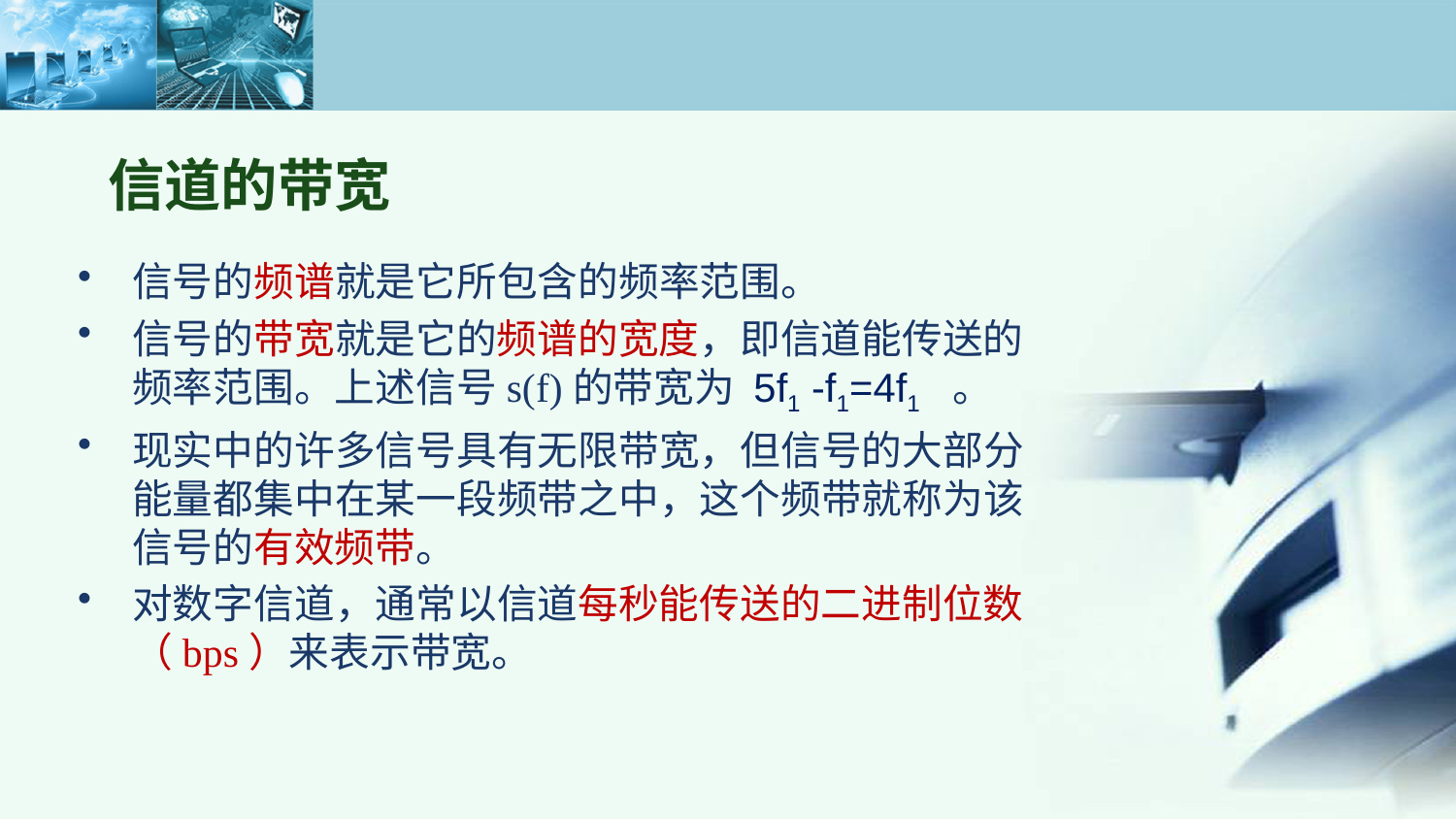

# 信道的带宽
信号的频谱就是它所包含的频率范围。
信号的带宽就是它的频谱的宽度，即信道能传送的频率范围。上述信号s(f)的带宽为 5f1 -f1=4f1  。
现实中的许多信号具有无限带宽，但信号的大部分能量都集中在某一段频带之中，这个频带就称为该信号的有效频带。
对数字信道，通常以信道每秒能传送的二进制位数（bps）来表示带宽。